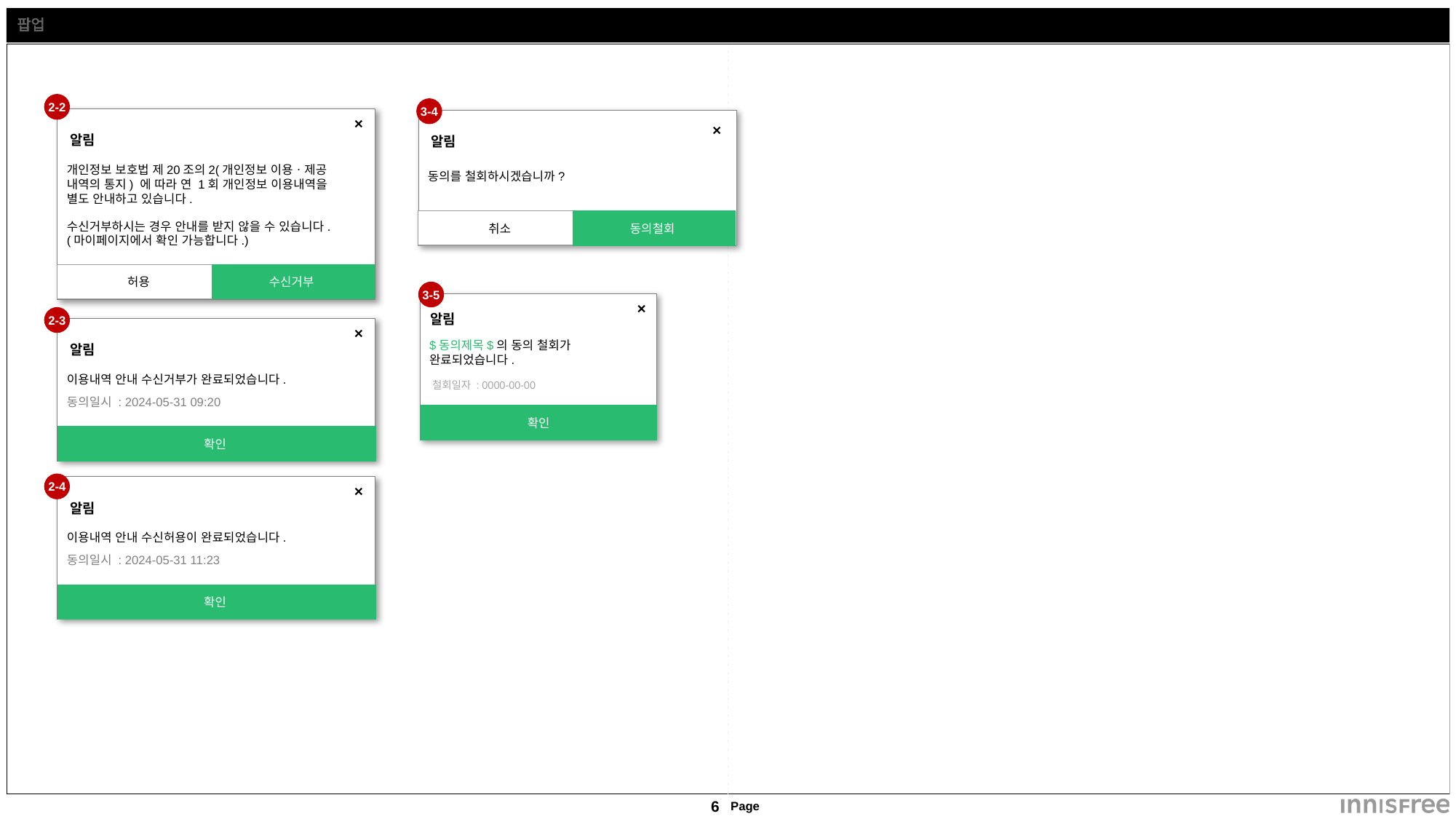

# 팝업
2-2
3-4
|  |
| --- |
×
|  |
| --- |
×
알림
알림
개인정보 보호법 제20조의2(개인정보 이용ㆍ제공 내역의 통지) 에 따라 연 1회 개인정보 이용내역을 별도 안내하고 있습니다.
동의를 철회하시겠습니까?
취소
동의철회
수신거부하시는 경우 안내를 받지 않을 수 있습니다.
(마이페이지에서 확인 가능합니다.)
허용
수신거부
3-5
|  |
| --- |
×
×
알림
2-3
|  |
| --- |
×
$동의제목$의 동의 철회가
완료되었습니다.
알림
이용내역 안내 수신거부가 완료되었습니다.
철회일자 : 0000-00-00
동의일시 : 2024-05-31 09:20
확인
확인
2-4
|  |
| --- |
×
알림
이용내역 안내 수신허용이 완료되었습니다.
동의일시 : 2024-05-31 11:23
확인